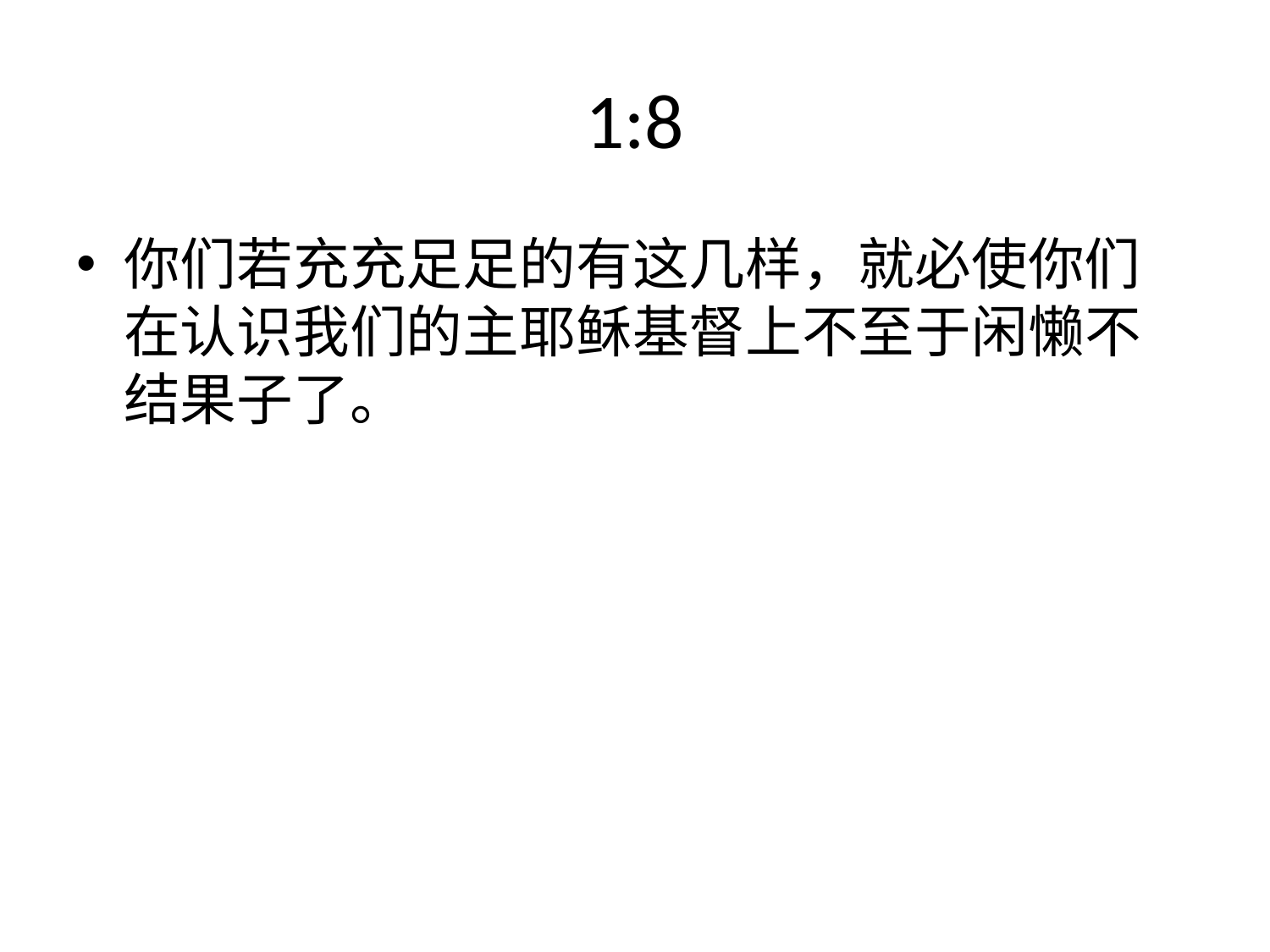

# 1:8
你们若充充足足的有这几样，就必使你们在认识我们的主耶稣基督上不至于闲懒不结果子了。